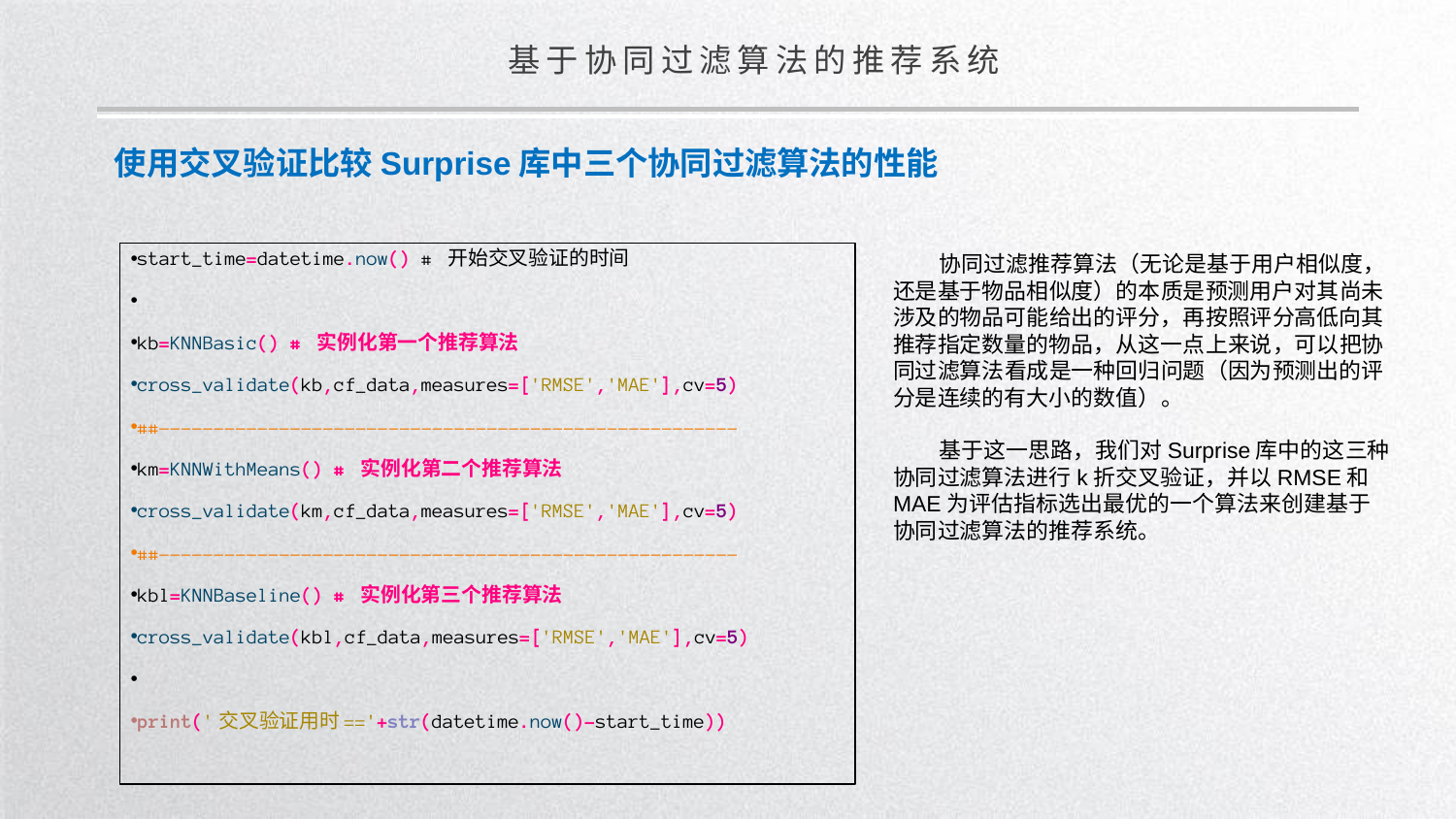

基于协同过滤算法的推荐系统
使用交叉验证比较Surprise库中三个协同过滤算法的性能

start_time=datetime.now() # 开始交叉验证的时间

kb=KNNBasic() # 实例化第一个推荐算法
cross_validate(kb,cf_data,measures=['RMSE','MAE'],cv=5)
##-----------------------------------------------------
km=KNNWithMeans() # 实例化第二个推荐算法
cross_validate(km,cf_data,measures=['RMSE','MAE'],cv=5)
##-----------------------------------------------------
kbl=KNNBaseline() # 实例化第三个推荐算法
cross_validate(kbl,cf_data,measures=['RMSE','MAE'],cv=5)

print('交叉验证用时=='+str(datetime.now()-start_time))

        协同过滤推荐算法（无论是基于用户相似度，还是基于物品相似度）的本质是预测用户对其尚未涉及的物品可能给出的评分，再按照评分高低向其推荐指定数量的物品，从这一点上来说，可以把协同过滤算法看成是一种回归问题（因为预测出的评分是连续的有大小的数值）。

        基于这一思路，我们对Surprise库中的这三种协同过滤算法进行k折交叉验证，并以RMSE和MAE为评估指标选出最优的一个算法来创建基于协同过滤算法的推荐系统。